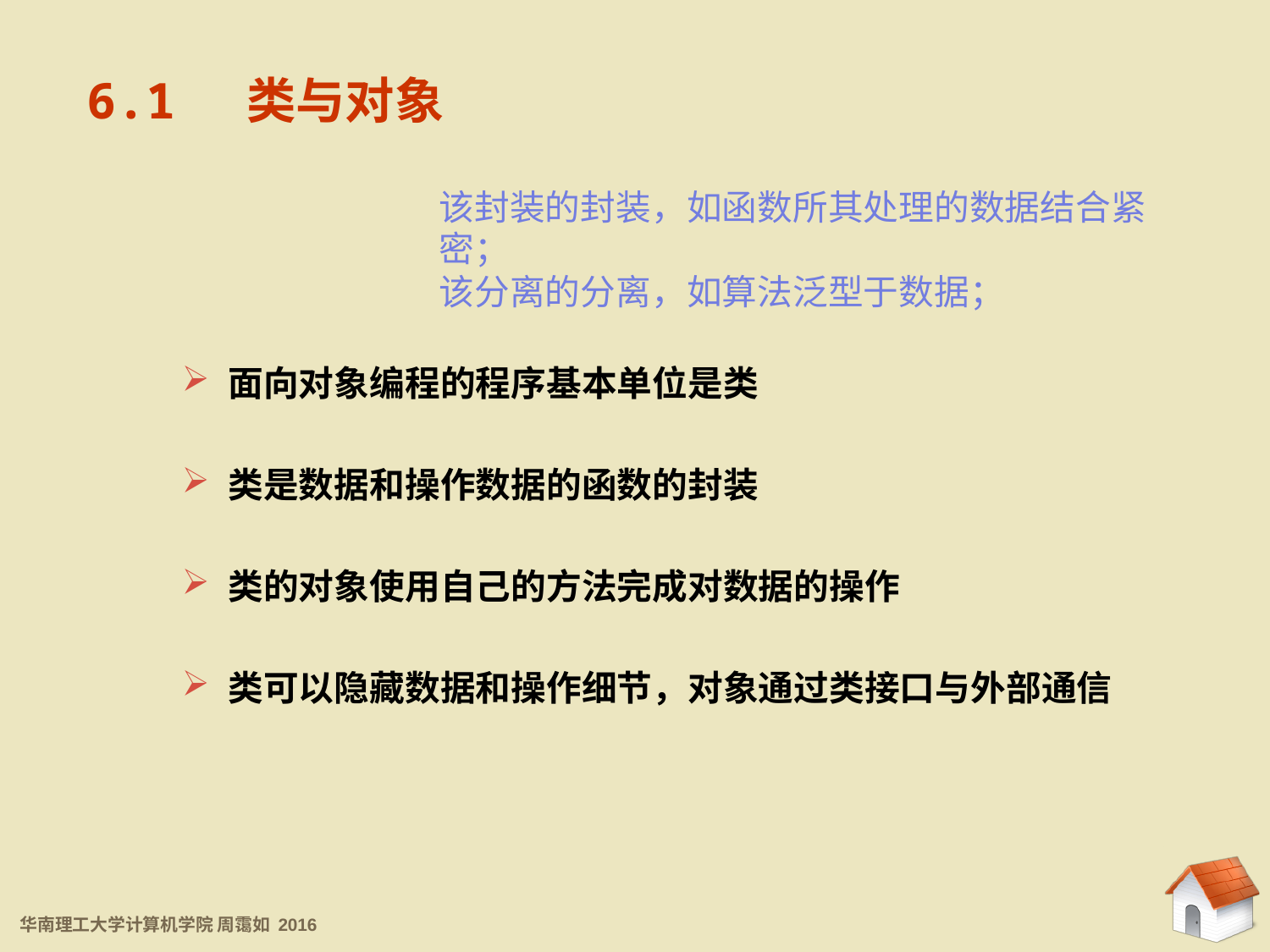

6.1  类与对象
该封装的封装，如函数所其处理的数据结合紧密；
该分离的分离，如算法泛型于数据；
 面向对象编程的程序基本单位是类
 类是数据和操作数据的函数的封装
 类的对象使用自己的方法完成对数据的操作
 类可以隐藏数据和操作细节，对象通过类接口与外部通信